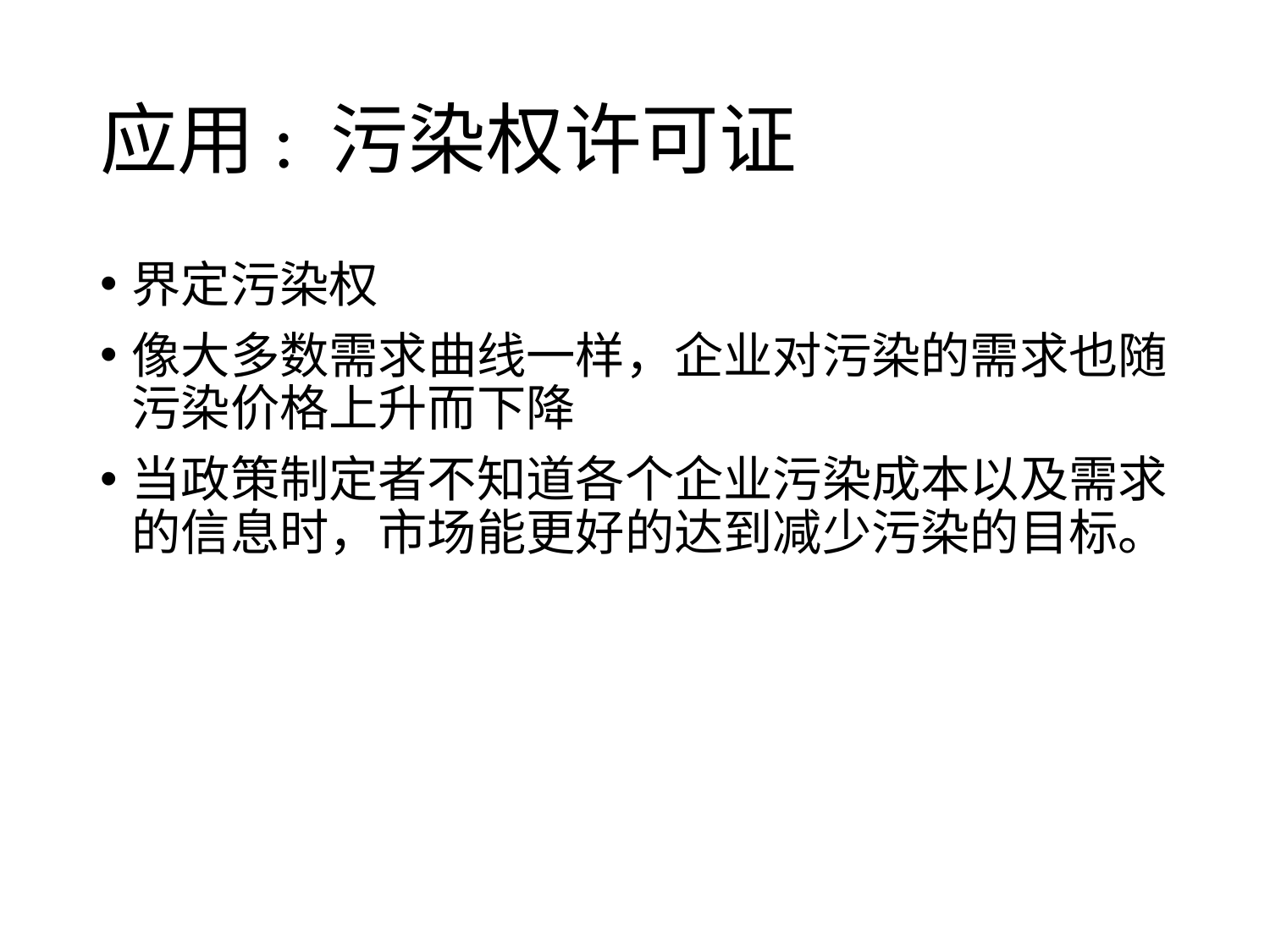

# 应用: 污染权许可证
界定污染权
像大多数需求曲线一样，企业对污染的需求也随污染价格上升而下降
当政策制定者不知道各个企业污染成本以及需求的信息时，市场能更好的达到减少污染的目标。